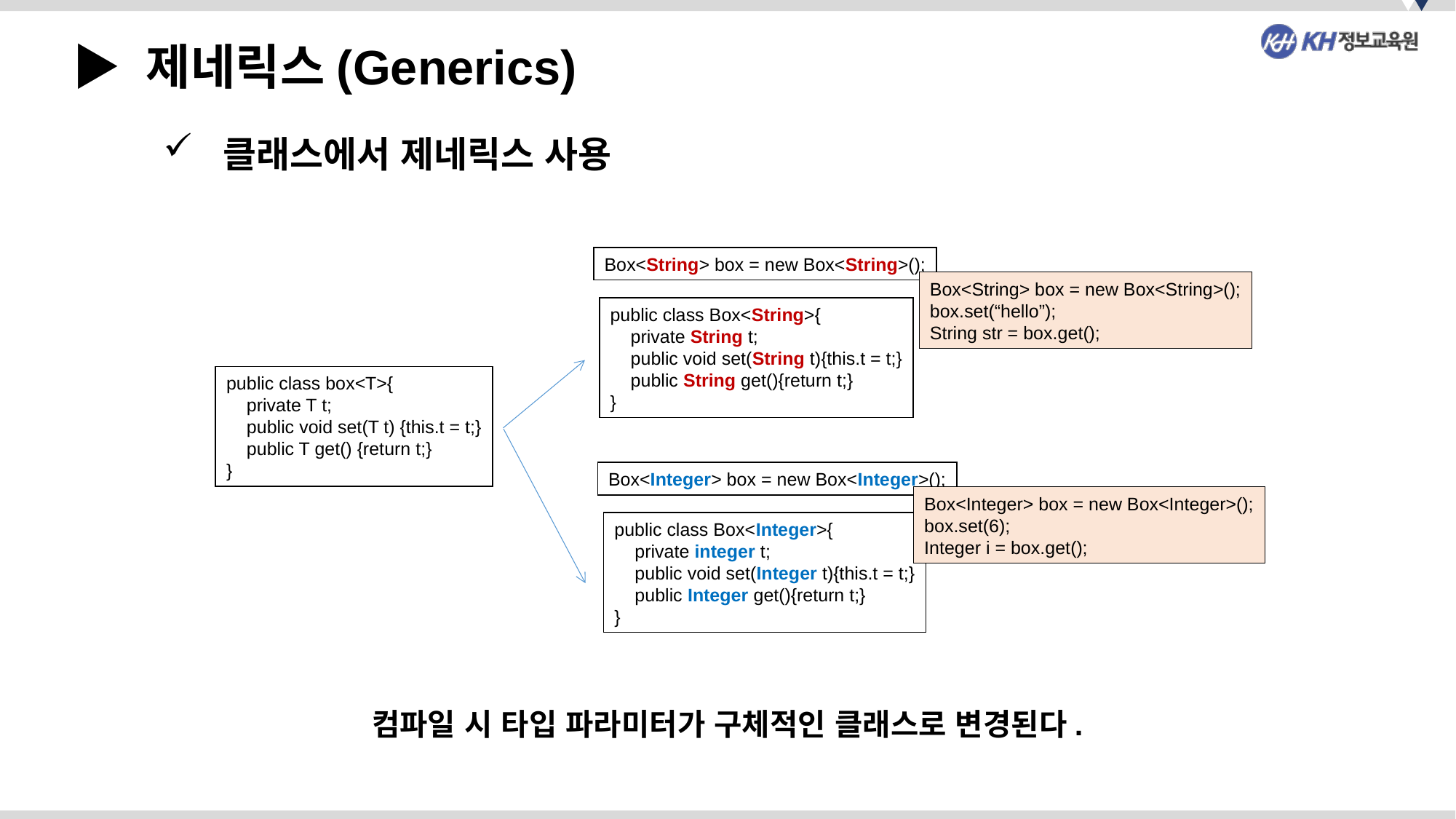

▶ 제네릭스(Generics)
 클래스에서 제네릭스 사용
Box<String> box = new Box<String>();
Box<String> box = new Box<String>();
box.set(“hello”);
String str = box.get();
public class Box<String>{
    private String t;
    public void set(String t){this.t = t;}
    public String get(){return t;}
}
public class box<T>{
    private T t;
    public void set(T t) {this.t = t;}
    public T get() {return t;}
}
Box<Integer> box = new Box<Integer>();
Box<Integer> box = new Box<Integer>();
box.set(6);
Integer i = box.get();
public class Box<Integer>{
    private integer t;
    public void set(Integer t){this.t = t;}
    public Integer get(){return t;}
}
컴파일 시 타입 파라미터가 구체적인 클래스로 변경된다.